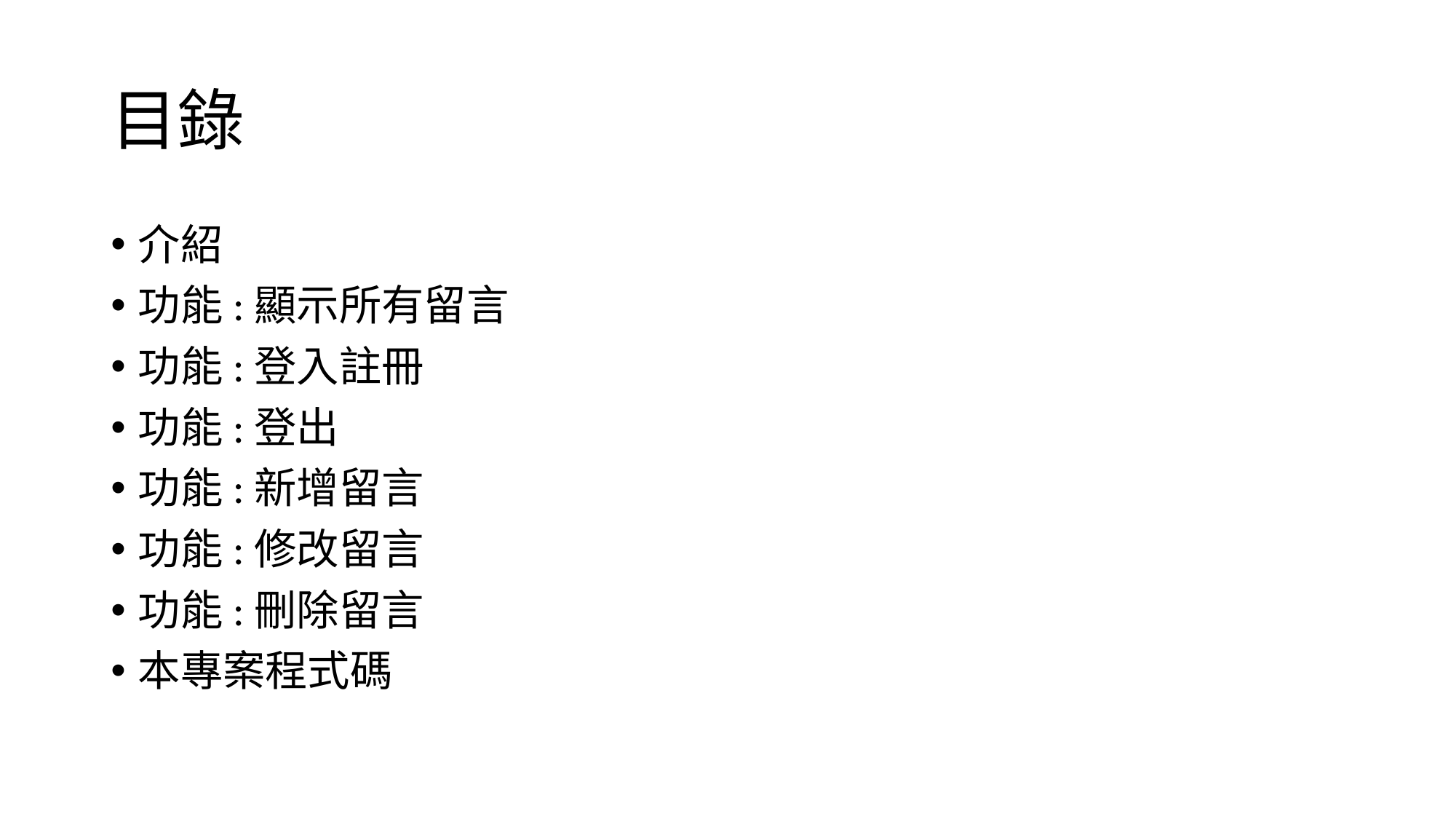

# 目錄
介紹
功能:顯示所有留言
功能:登入註冊
功能:登出
功能:新增留言
功能:修改留言
功能:刪除留言
本專案程式碼